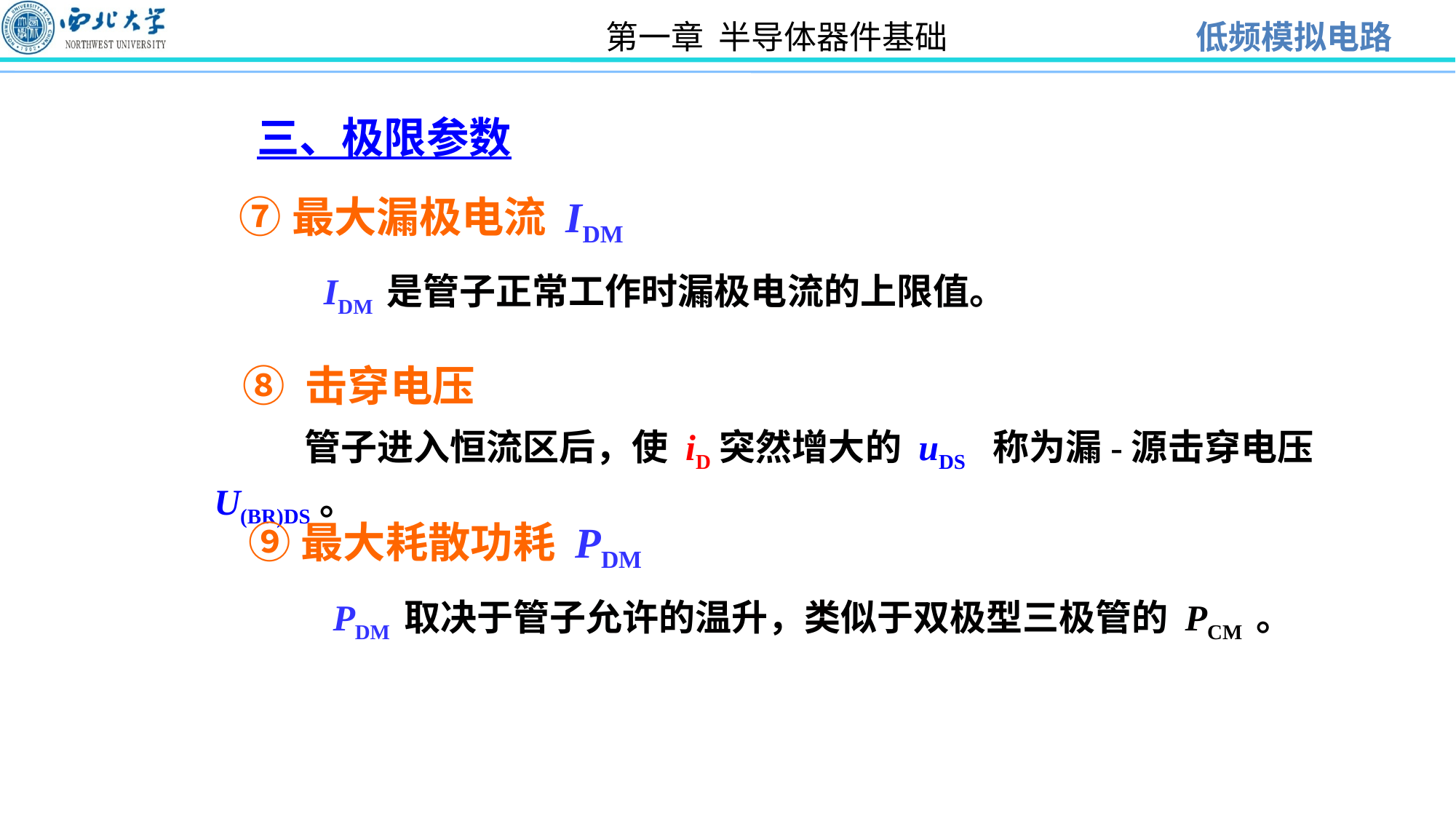

三、极限参数
⑦最大漏极电流 IDM
        IDM 是管子正常工作时漏极电流的上限值。
   ⑧ 击穿电压
          管子进入恒流区后，使 iD突然增大的 uDS  称为漏-源击穿电压U(BR)DS。
⑨最大耗散功耗 PDM
        PDM 取决于管子允许的温升，类似于双极型三极管的 PCM 。
32